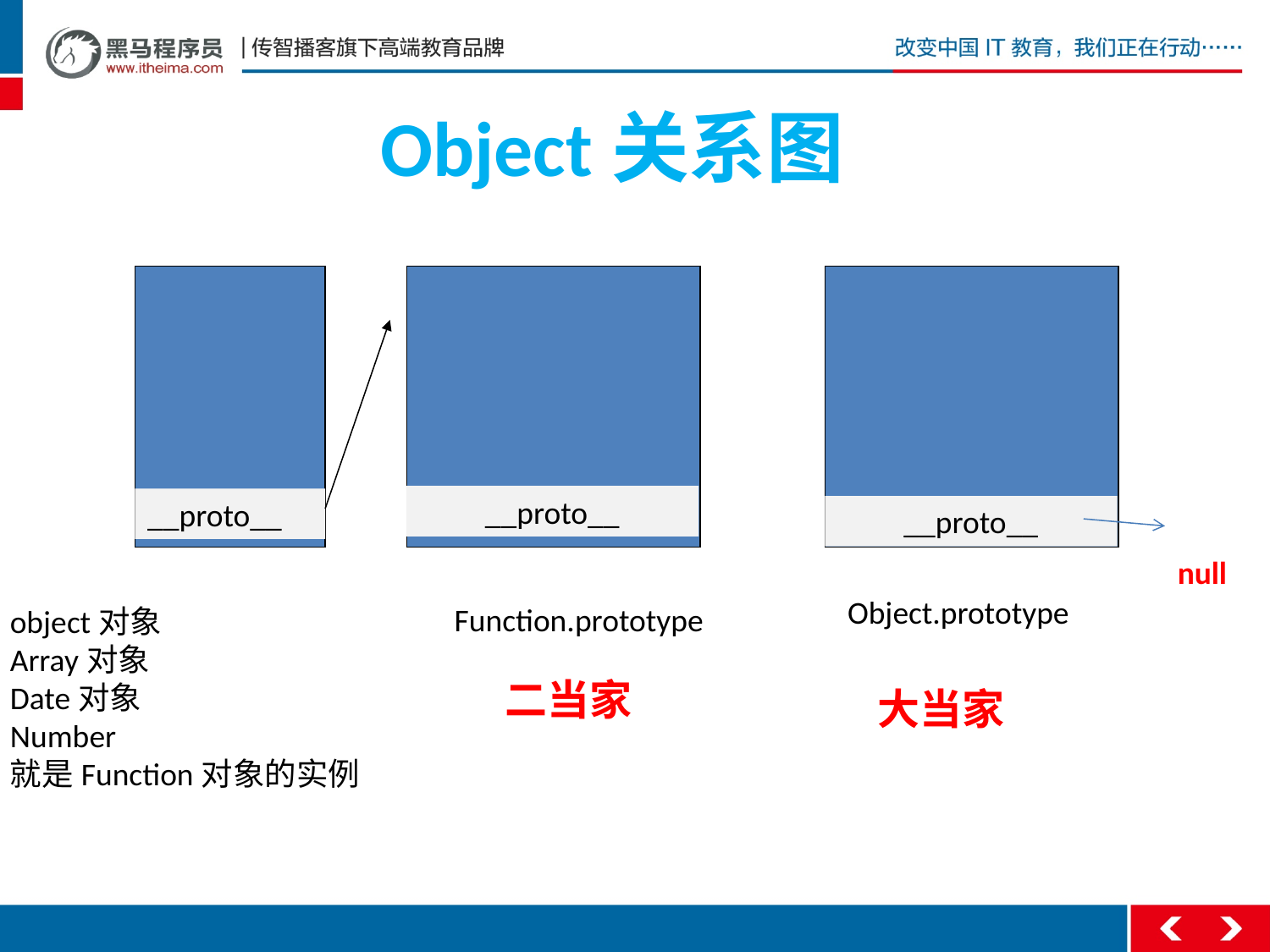

# Object关系图

__proto__
__proto__
__proto__
null
Object.prototype
Function.prototype
object对象
Array对象
Date对象
Number
就是Function对象的实例
二当家
大当家